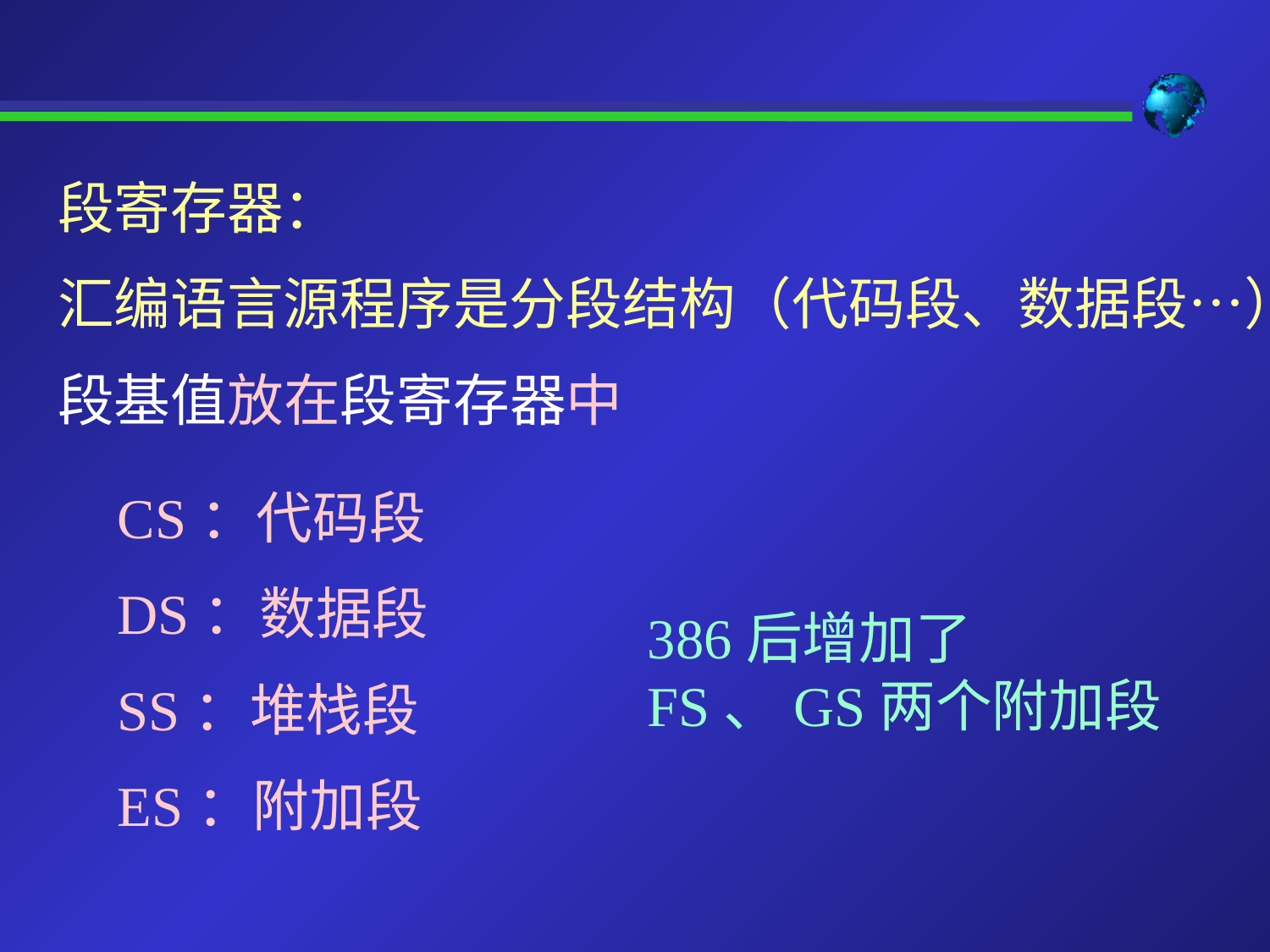

段寄存器：
汇编语言源程序是分段结构（代码段、数据段…）
段基值放在段寄存器中
CS：代码段
DS：数据段
SS：堆栈段
ES：附加段
386后增加了FS、GS两个附加段
17